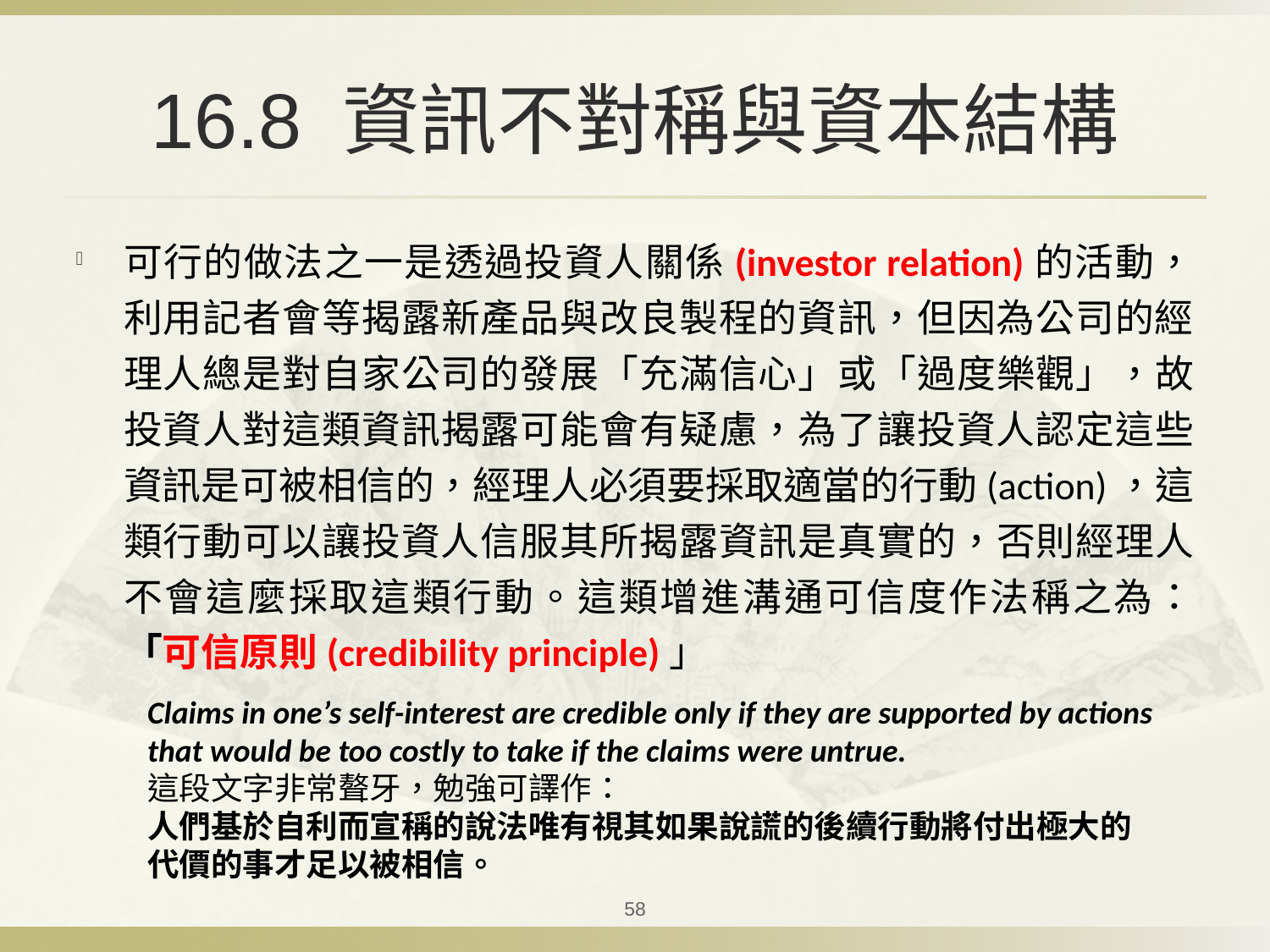

# 16.8 資訊不對稱與資本結構
可行的做法之一是透過投資人關係(investor relation)的活動，利用記者會等揭露新產品與改良製程的資訊，但因為公司的經理人總是對自家公司的發展「充滿信心」或「過度樂觀」，故投資人對這類資訊揭露可能會有疑慮，為了讓投資人認定這些資訊是可被相信的，經理人必須要採取適當的行動(action)，這類行動可以讓投資人信服其所揭露資訊是真實的，否則經理人不會這麼採取這類行動。這類增進溝通可信度作法稱之為：「可信原則(credibility principle)」
Claims in one’s self-interest are credible only if they are supported by actions that would be too costly to take if the claims were untrue.
這段文字非常聱牙，勉強可譯作：
人們基於自利而宣稱的說法唯有視其如果說謊的後續行動將付出極大的代價的事才足以被相信。
58